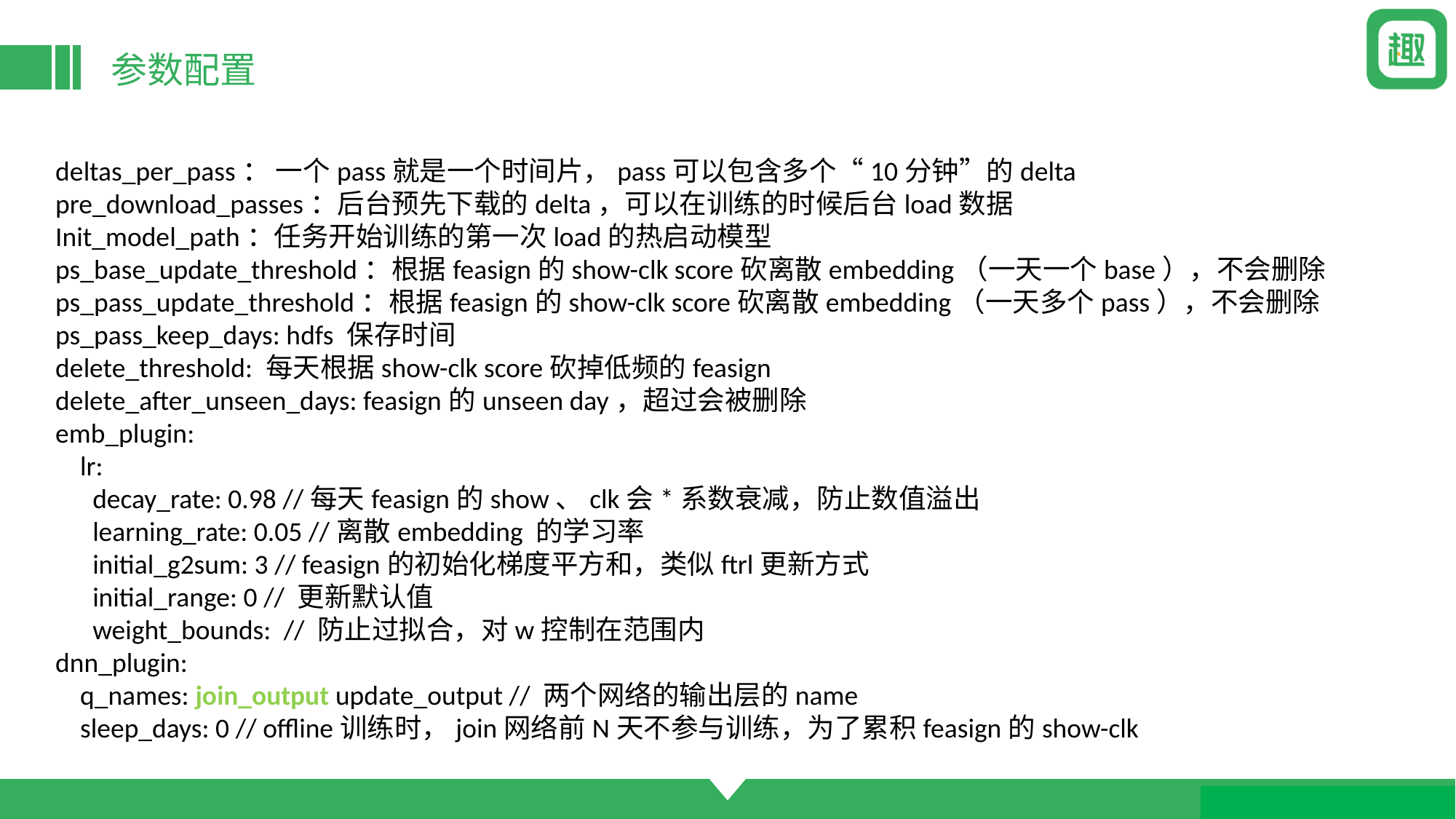

# 参数配置
deltas_per_pass： 一个pass就是一个时间片，pass可以包含多个“10分钟”的delta
pre_download_passes：后台预先下载的delta，可以在训练的时候后台load数据
Init_model_path：任务开始训练的第一次load的热启动模型
ps_base_update_threshold：根据feasign的show-clk score砍离散embedding（一天一个base），不会删除
ps_pass_update_threshold：根据feasign的show-clk score砍离散embedding（一天多个pass），不会删除
ps_pass_keep_days: hdfs 保存时间
delete_threshold: 每天根据show-clk score砍掉低频的feasign
delete_after_unseen_days: feasign的unseen day，超过会被删除
emb_plugin:
    lr:
      decay_rate: 0.98 //每天feasign的show、clk会*系数衰减，防止数值溢出
      learning_rate: 0.05 //离散embedding 的学习率
      initial_g2sum: 3 // feasign的初始化梯度平方和，类似ftrl更新方式
      initial_range: 0 // 更新默认值
      weight_bounds:  // 防止过拟合，对w控制在范围内
dnn_plugin:
    q_names: join_output update_output // 两个网络的输出层的name
    sleep_days: 0 // offline训练时，join网络前N天不参与训练，为了累积feasign的show-clk